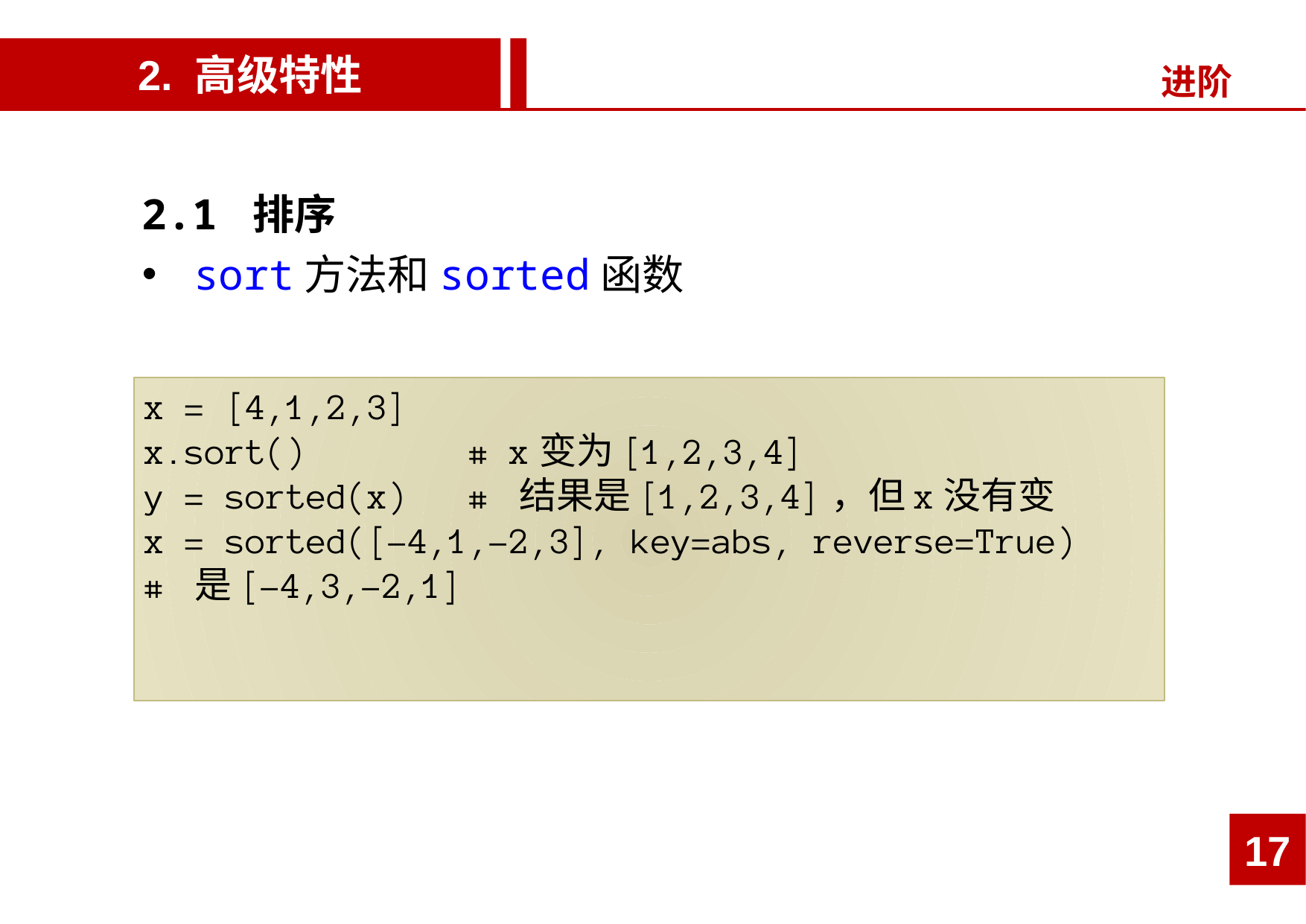

2. 高级特性

进阶
2.1 排序
 sort方法和sorted函数
x = [4,1,2,3]
x.sort()        # x变为[1,2,3,4]
y = sorted(x)   # 结果是[1,2,3,4]，但x没有变
x = sorted([-4,1,-2,3], key=abs, reverse=True)
# 是[-4,3,-2,1]
17